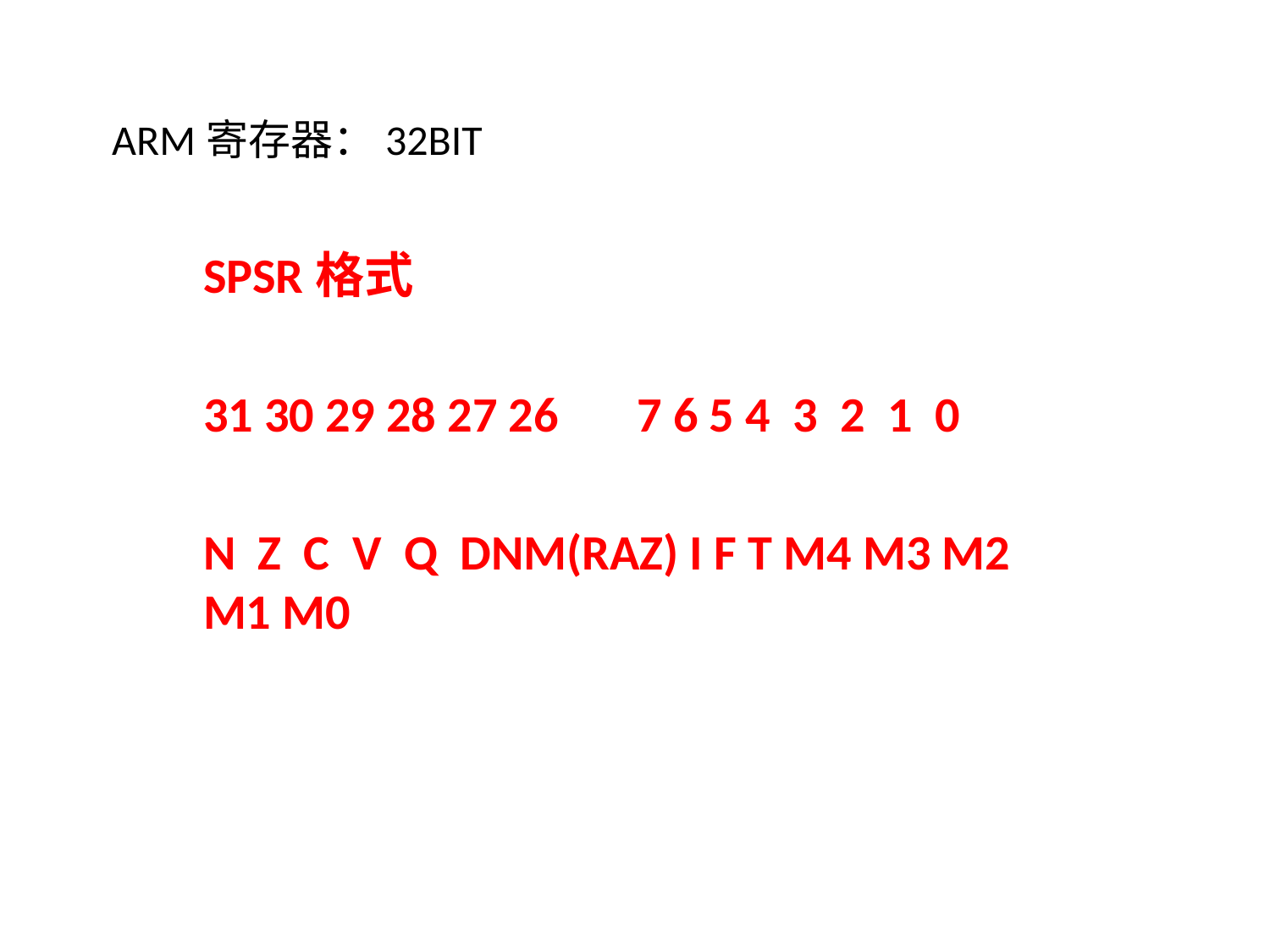

# ARM寄存器：32BIT

SPSR格式

31 30 29 28 27 26       7 6 5 4  3  2  1  0

N  Z  C  V  Q  DNM(RAZ) I F T M4 M3 M2 M1 M0